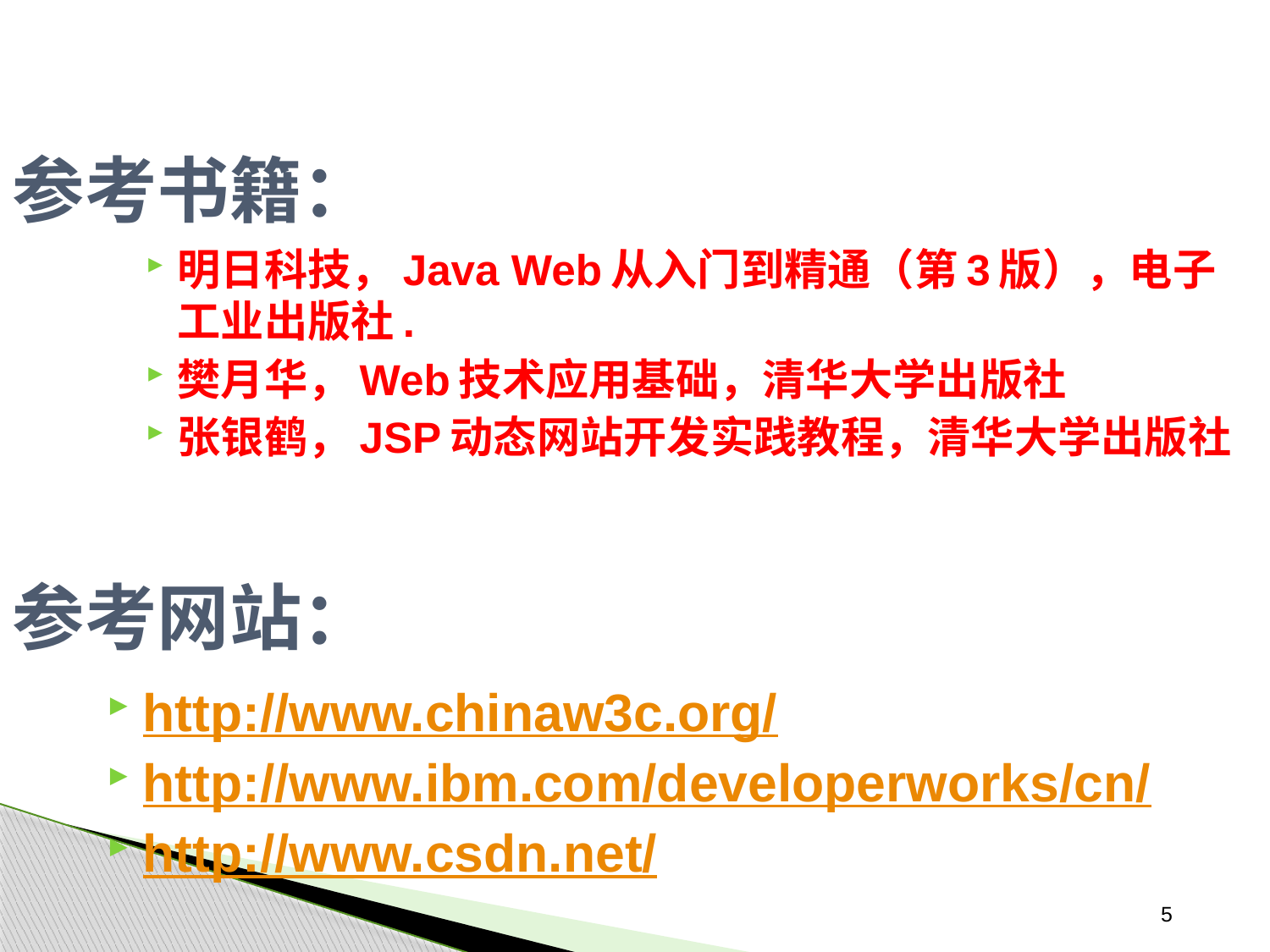

参考书籍：
明日科技，Java Web从入门到精通（第3版），电子工业出版社.
樊月华，Web技术应用基础，清华大学出版社
张银鹤，JSP动态网站开发实践教程，清华大学出版社

参考网站：
http://www.chinaw3c.org/
http://www.ibm.com/developerworks/cn/
http://www.csdn.net/

5